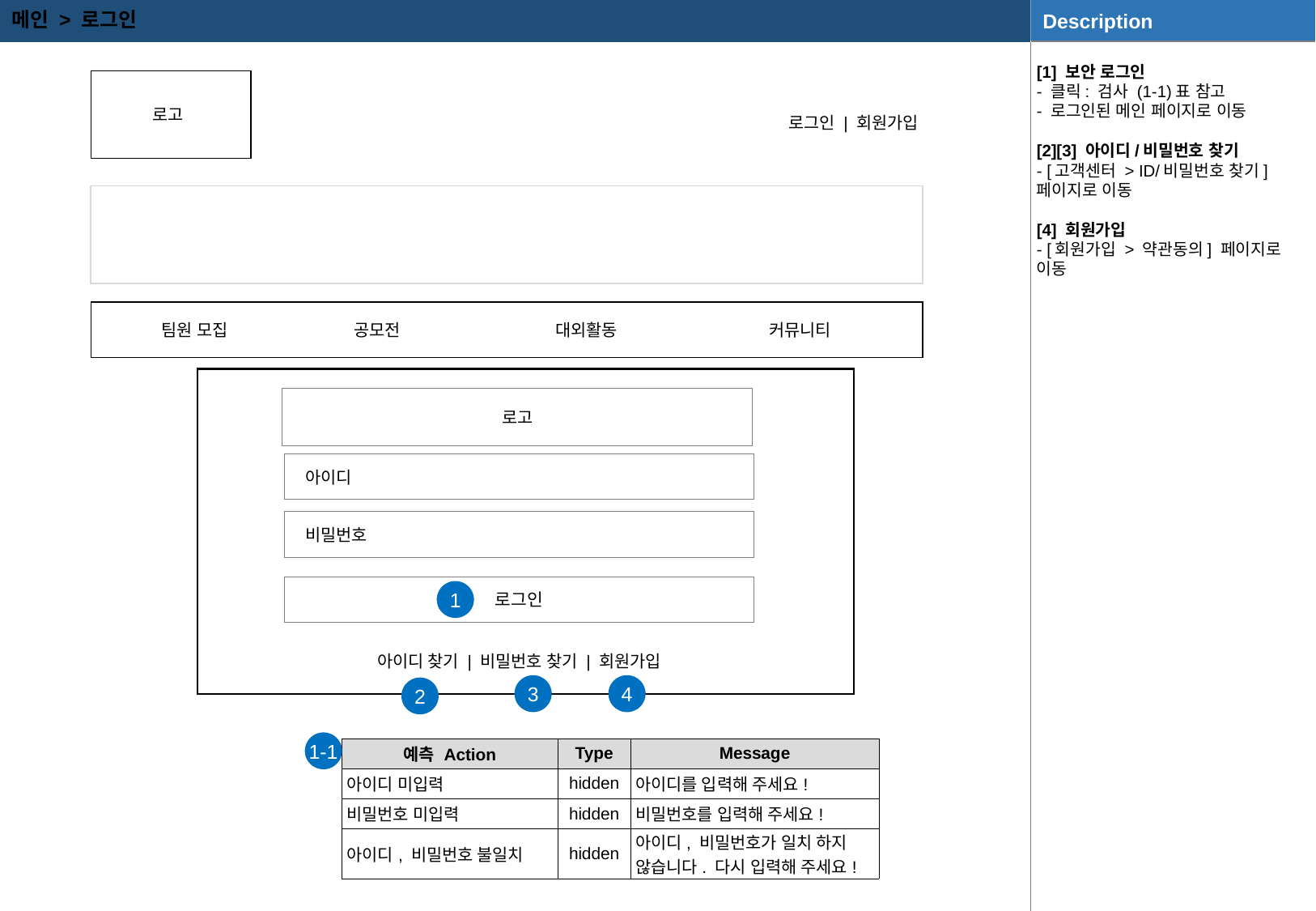

메인 > 로그인

[1] 보안 로그인
- 클릭: 검사 (1-1)표 참고
- 로그인된 메인 페이지로 이동

[2][3] 아이디/비밀번호 찾기
- [고객센터 > ID/비밀번호 찾기] 페이지로 이동

[4] 회원가입
- [회원가입 > 약관동의] 페이지로 이동

로고
로그인 | 회원가입
|  |
| --- |

대외활동
커뮤니티
공모전
팀원 모집

로고
 아이디
 비밀번호
로그인
1
아이디 찾기 | 비밀번호 찾기 | 회원가입
4
3
2
1-1
| 예측 Action | Type | Message |
| --- | --- | --- |
| 아이디 미입력 | hidden | 아이디를 입력해 주세요! |
| 비밀번호 미입력 | hidden | 비밀번호를 입력해 주세요! |
| 아이디, 비밀번호 불일치 | hidden | 아이디, 비밀번호가 일치 하지 않습니다. 다시 입력해 주세요! |